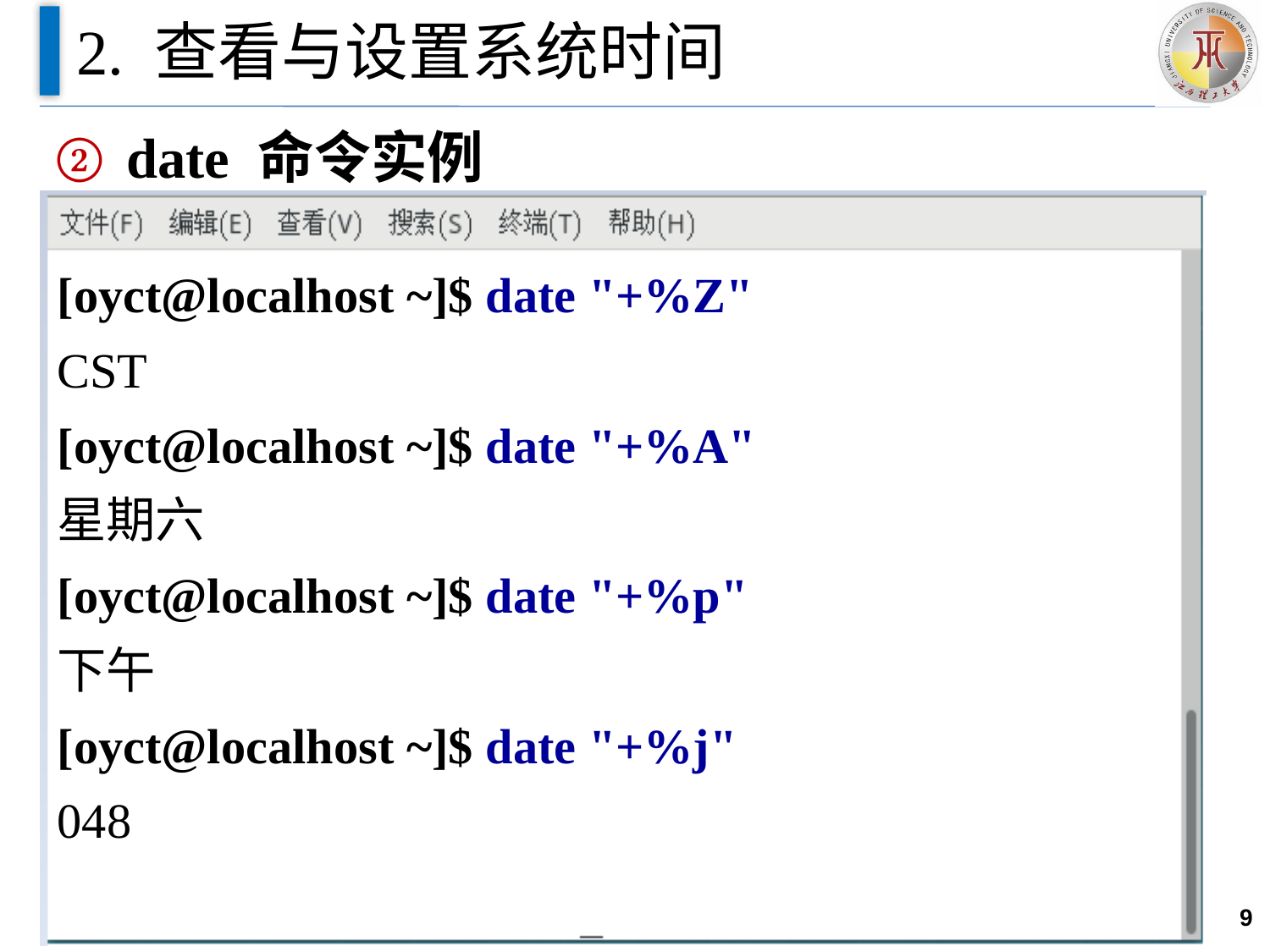

# 2. 查看与设置系统时间
date 命令实例

[oyct@localhost ~]$ date "+%Z"
CST
[oyct@localhost ~]$ date "+%A"
星期六
[oyct@localhost ~]$ date "+%p"
下午
[oyct@localhost ~]$ date "+%j"
048
9